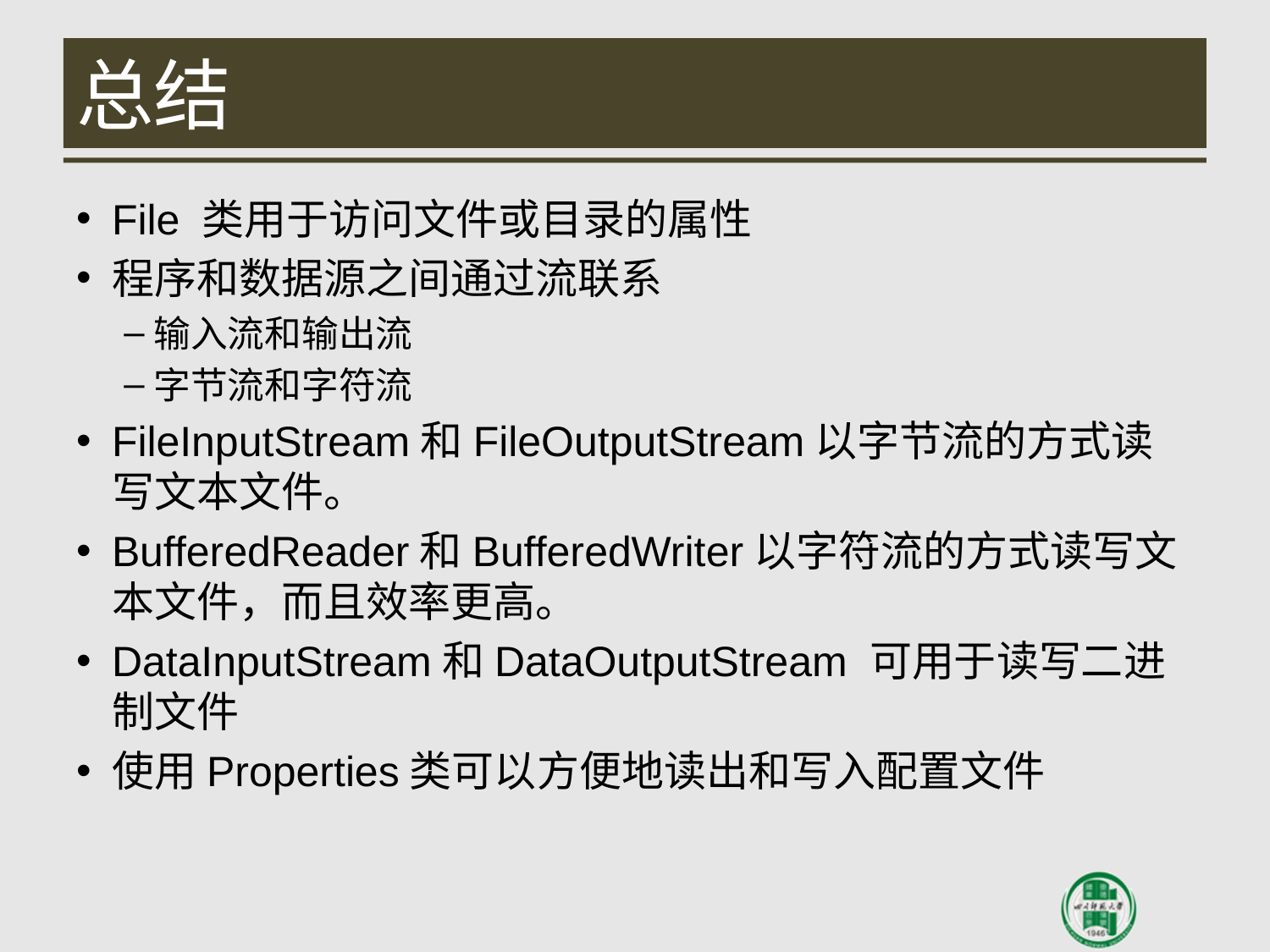

# 总结
File 类用于访问文件或目录的属性
程序和数据源之间通过流联系
输入流和输出流
字节流和字符流
FileInputStream和FileOutputStream以字节流的方式读写文本文件。
BufferedReader和BufferedWriter以字符流的方式读写文本文件，而且效率更高。
DataInputStream和DataOutputStream 可用于读写二进制文件
使用Properties类可以方便地读出和写入配置文件